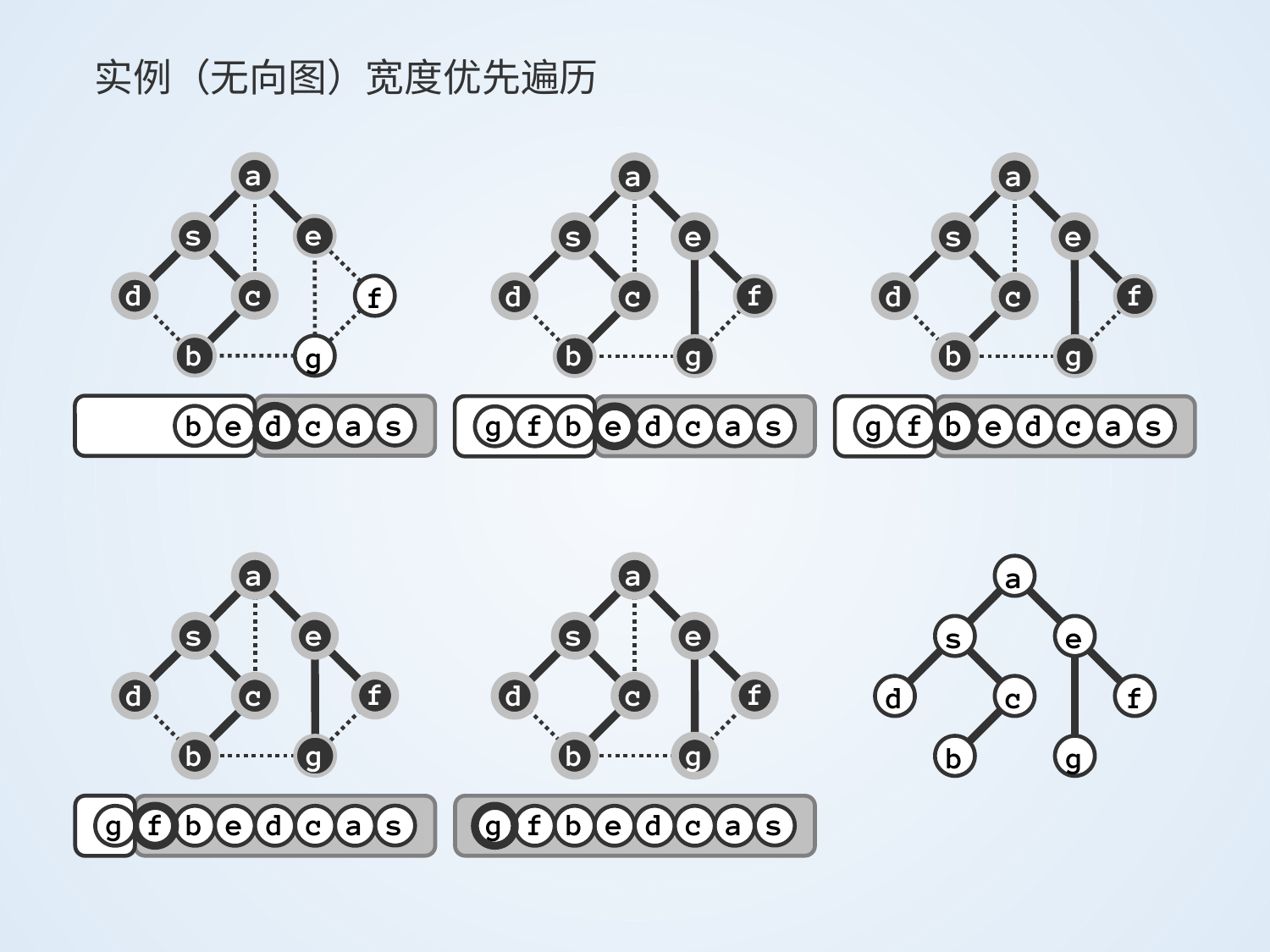

实例（无向图）宽度优先遍历
a
a
a
s
e
s
e
s
e
f
d
c
f
f
d
c
d
c
g
b
b
g
b
g

s
b
e
d
c
a
s
s
g
f
b
e
d
c
a
g
f
b
e
d
c
a
a
a
a
s
e
s
e
s
e
f
f
d
c
d
c
d
c
f
b
g
b
g
b
g

s
s
g
f
b
e
d
c
a
g
f
b
e
d
c
a